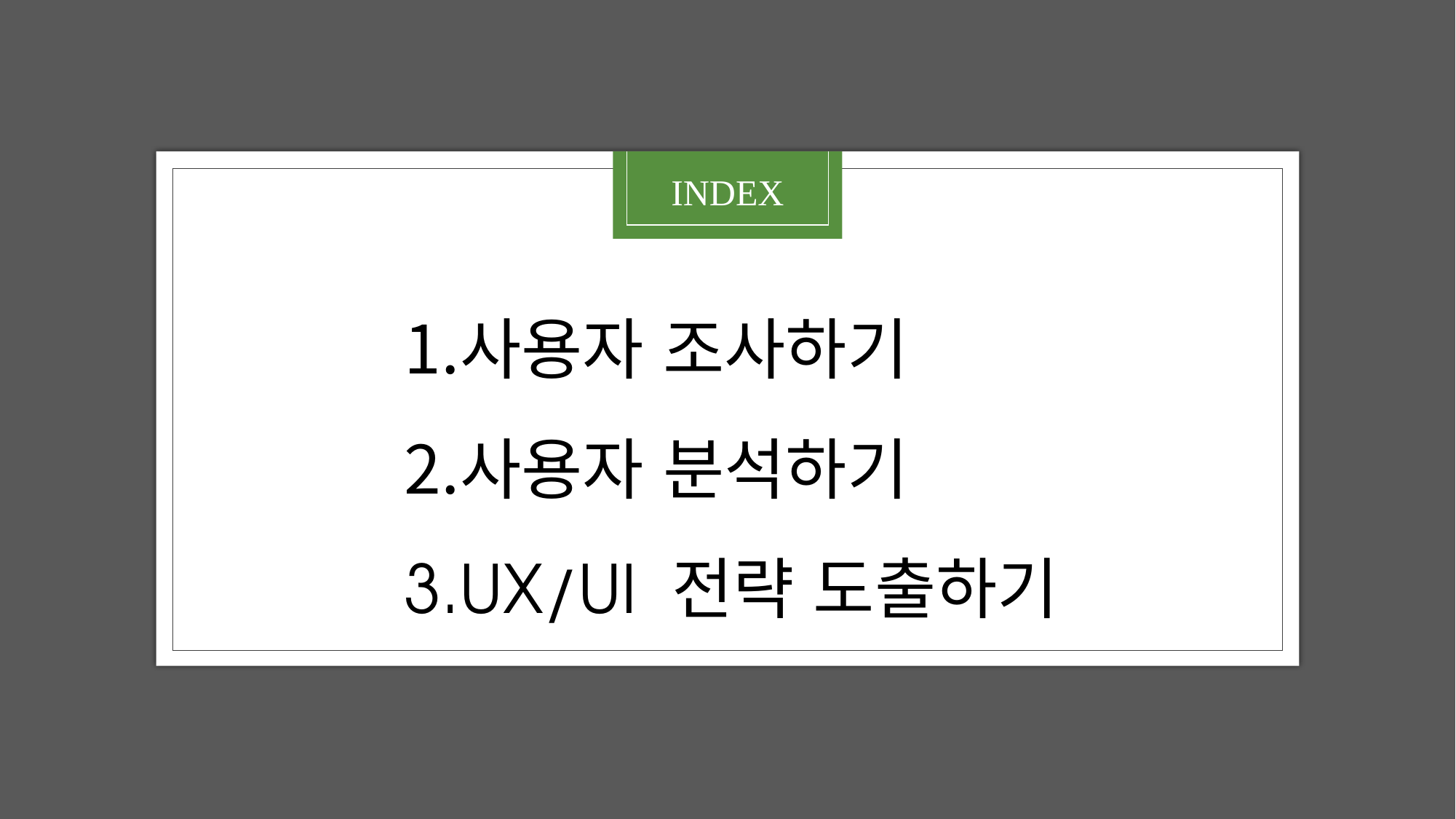

INDEX
사용자 조사하기
사용자 분석하기
UX/UI 전략 도출하기